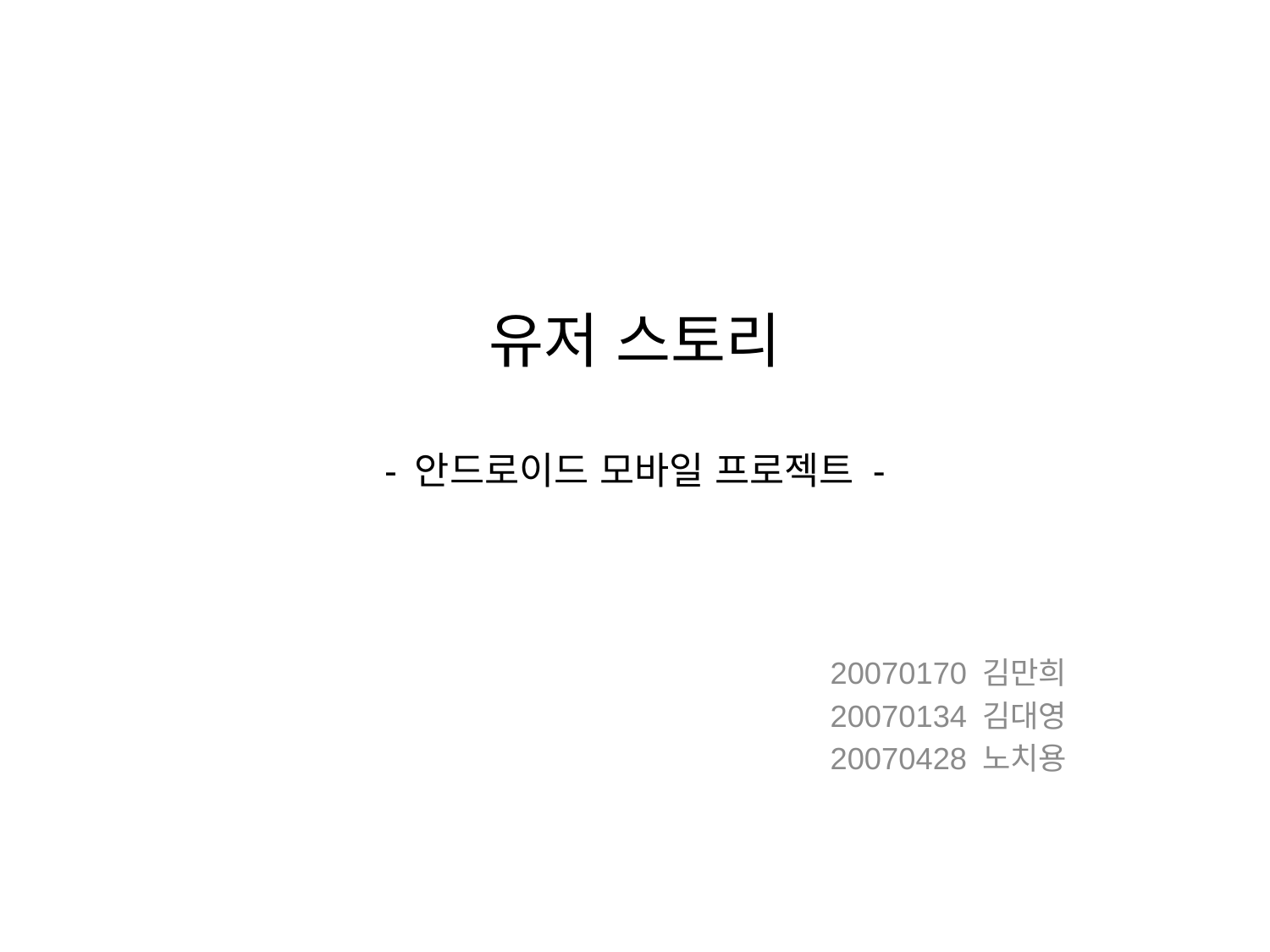

# 유저 스토리 - 안드로이드 모바일 프로젝트 -
20070170 김만희
20070134 김대영
20070428 노치용